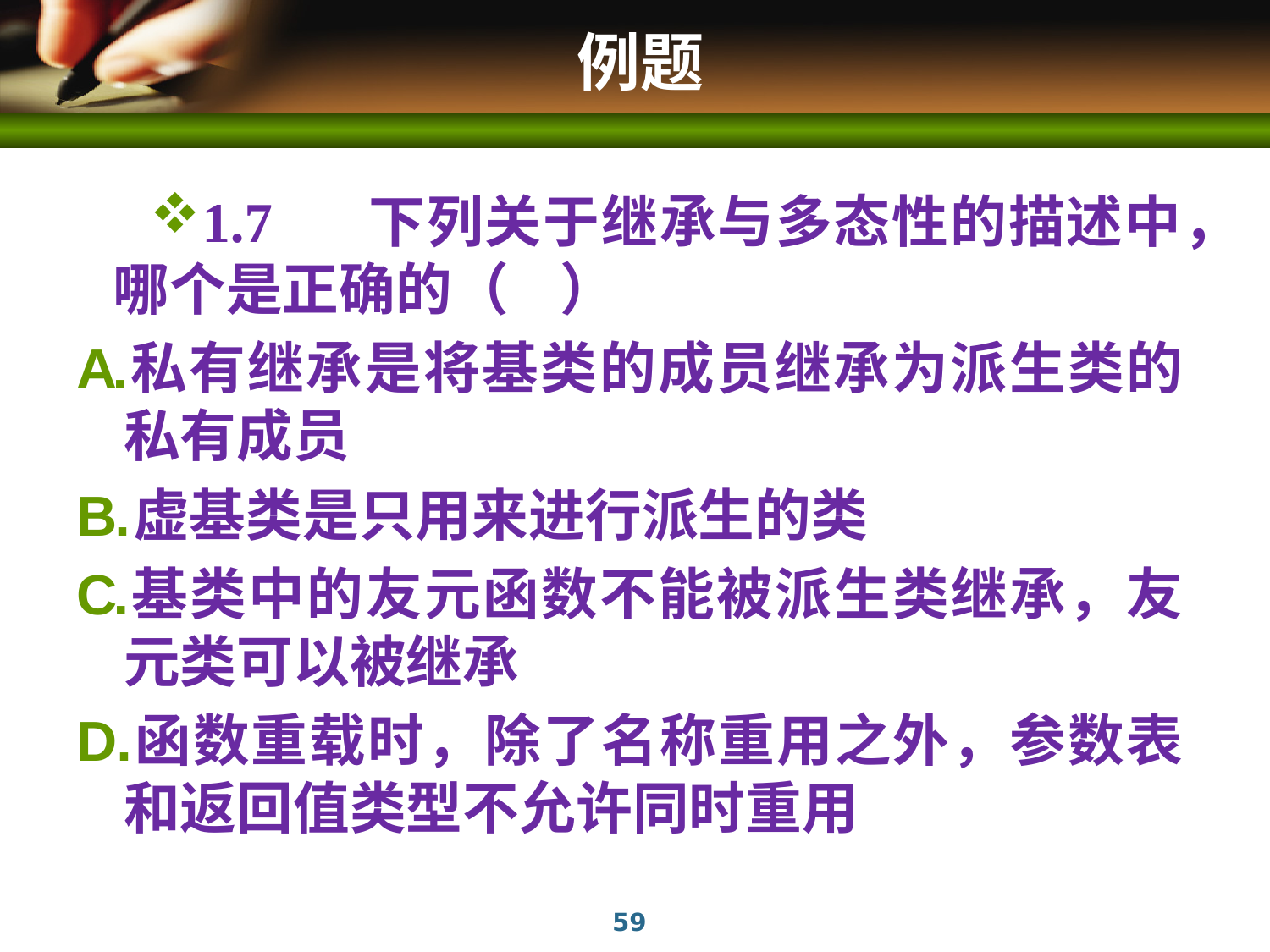

# 例题
1.7	下列关于继承与多态性的描述中，哪个是正确的（    ）
私有继承是将基类的成员继承为派生类的私有成员
虚基类是只用来进行派生的类
基类中的友元函数不能被派生类继承，友元类可以被继承
函数重载时，除了名称重用之外，参数表和返回值类型不允许同时重用

59